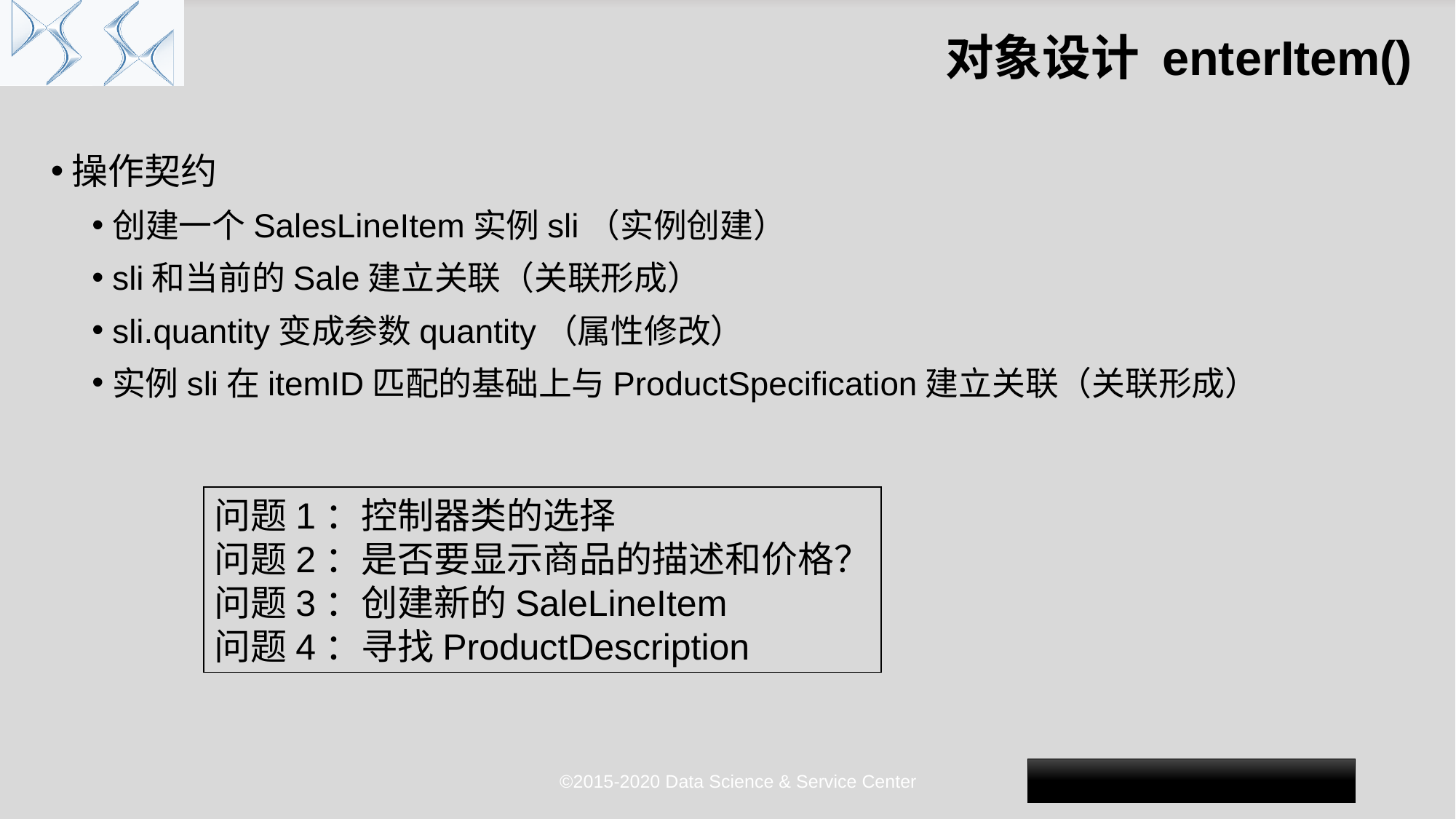

# 对象设计 enterItem()
操作契约
创建一个SalesLineItem实例sli（实例创建）
sli和当前的Sale建立关联（关联形成）
sli.quantity变成参数quantity（属性修改）
实例sli在itemID匹配的基础上与ProductSpecification建立关联（关联形成）

问题1：控制器类的选择
问题2：是否要显示商品的描述和价格？
问题3：创建新的SaleLineItem
问题4：寻找ProductDescription

©2015-2020 Data Science & Service Center
29